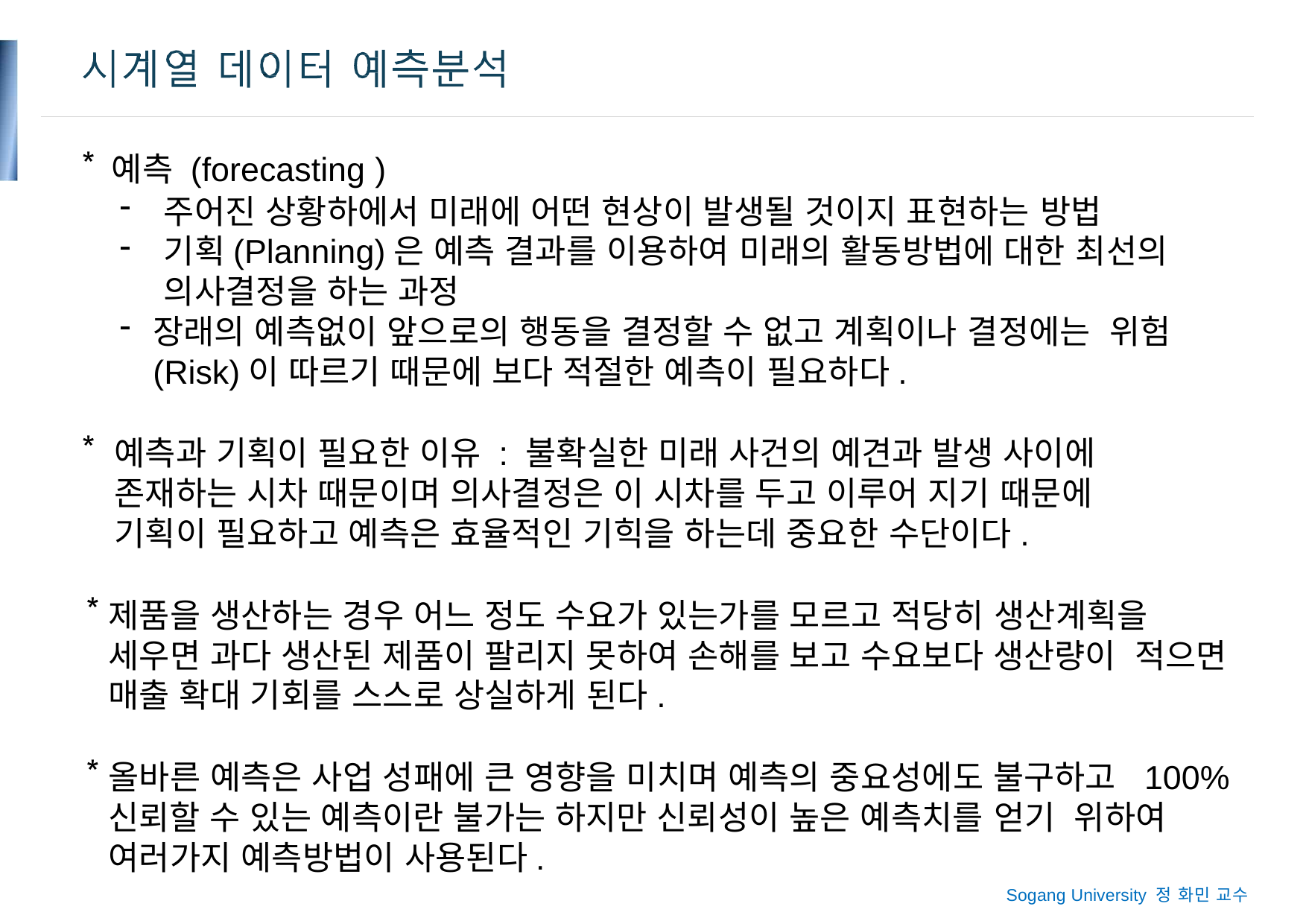

예측 (forecasting )
주어진 상황하에서 미래에 어떤 현상이 발생될 것이지 표현하는 방법
기획(Planning)은 예측 결과를 이용하여 미래의 활동방법에 대한 최선의  의사결정을 하는 과정
장래의 예측없이 앞으로의 행동을 결정할 수 없고 계획이나 결정에는  위험(Risk)이 따르기 때문에 보다 적절한 예측이 필요하다.

예측과 기획이 필요한 이유 : 불확실한 미래 사건의 예견과 발생 사이에  존재하는 시차 때문이며 의사결정은 이 시차를 두고 이루어 지기 때문에  기획이 필요하고 예측은 효율적인 기힉을 하는데 중요한 수단이다.

제품을 생산하는 경우 어느 정도 수요가 있는가를 모르고 적당히 생산계획을  세우면 과다 생산된 제품이 팔리지 못하여 손해를 보고 수요보다 생산량이  적으면 매출 확대 기회를 스스로 상실하게 된다.

올바른 예측은 사업 성패에 큰 영향을 미치며 예측의 중요성에도 불구하고  100%신뢰할 수 있는 예측이란 불가는 하지만 신뢰성이 높은 예측치를 얻기  위하여 여러가지 예측방법이 사용된다.
Sogang University 정 화민 교수